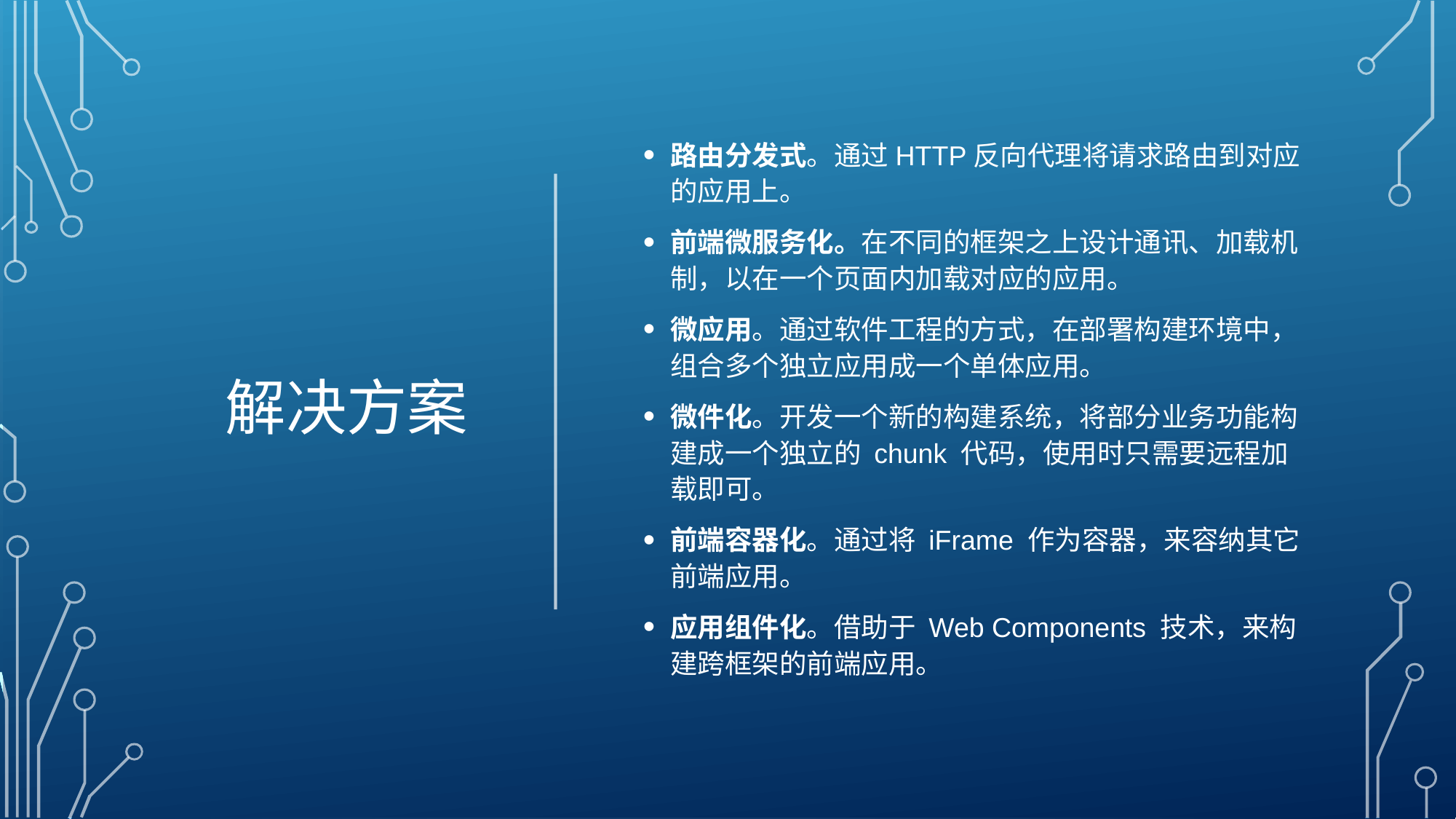

# 解决方案
路由分发式。通过HTTP反向代理将请求路由到对应的应用上。
前端微服务化。在不同的框架之上设计通讯、加载机制，以在一个页面内加载对应的应用。
微应用。通过软件工程的方式，在部署构建环境中，组合多个独立应用成一个单体应用。
微件化。开发一个新的构建系统，将部分业务功能构建成一个独立的 chunk 代码，使用时只需要远程加载即可。
前端容器化。通过将 iFrame 作为容器，来容纳其它前端应用。
应用组件化。借助于 Web Components 技术，来构建跨框架的前端应用。